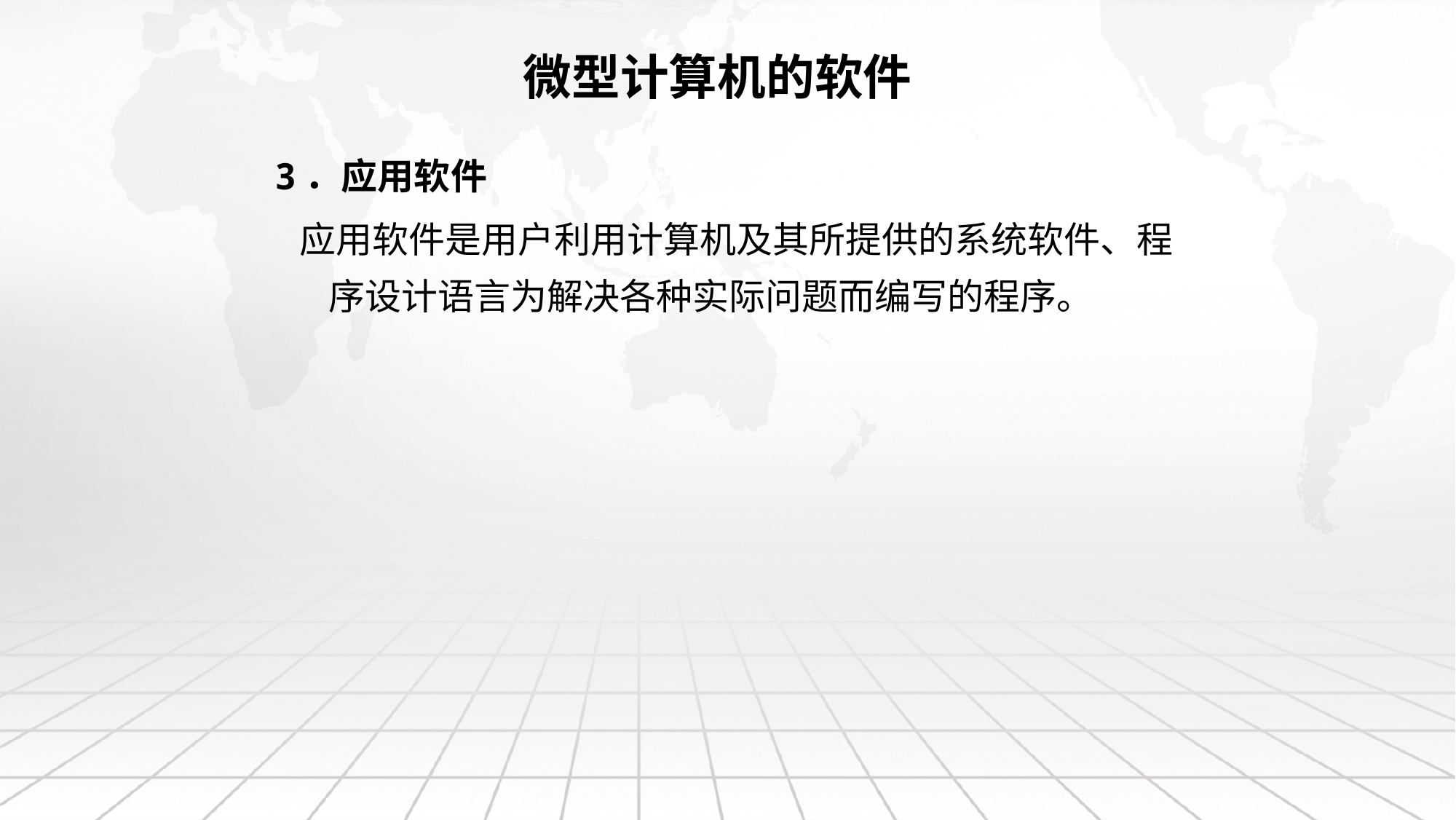

# 微型计算机的软件
3．应用软件
  应用软件是用户利用计算机及其所提供的系统软件、程序设计语言为解决各种实际问题而编写的程序。